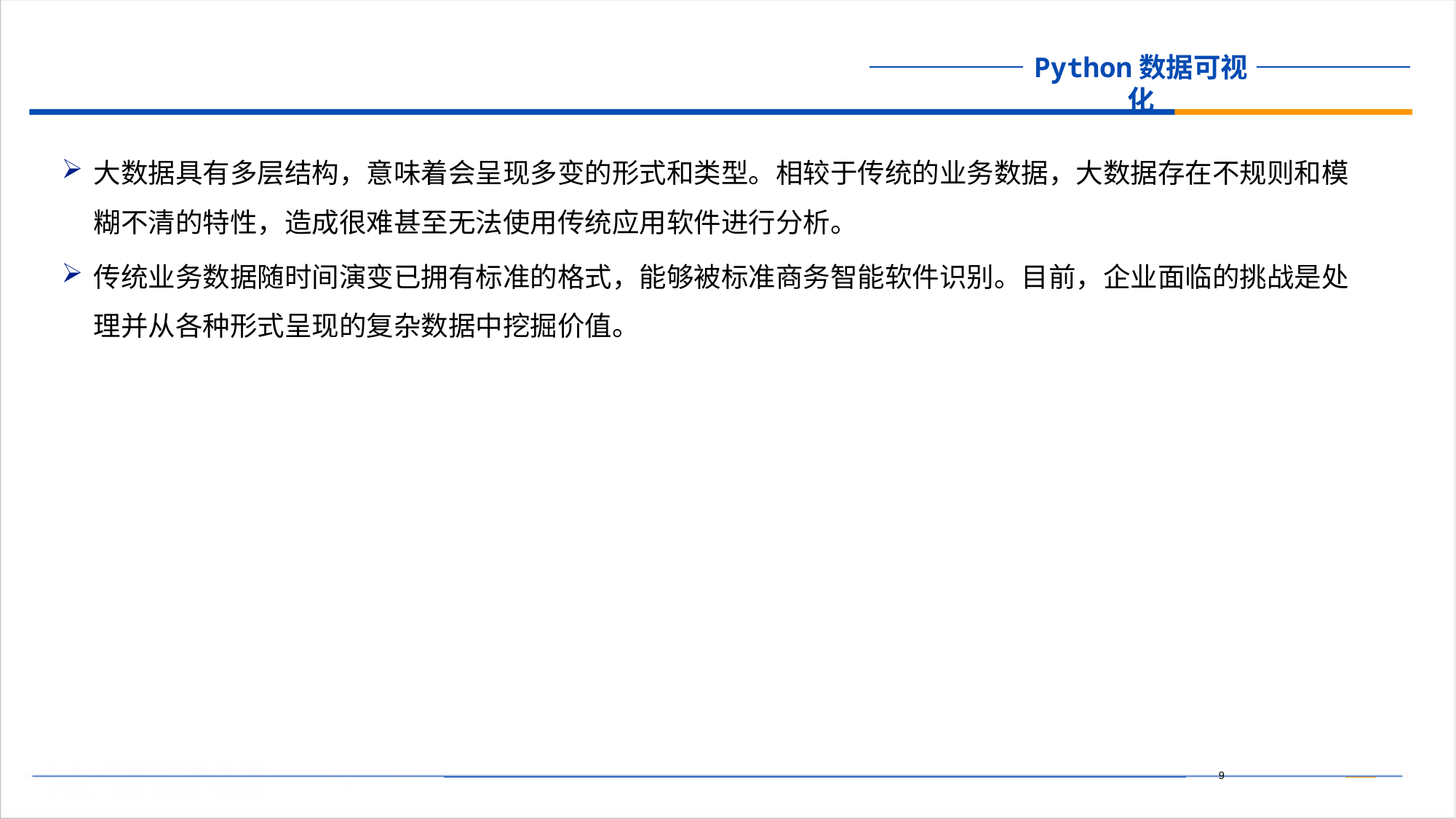

大数据具有多层结构，意味着会呈现多变的形式和类型。相较于传统的业务数据，大数据存在不规则和模糊不清的特性，造成很难甚至无法使用传统应用软件进行分析。
传统业务数据随时间演变已拥有标准的格式，能够被标准商务智能软件识别。目前，企业面临的挑战是处理并从各种形式呈现的复杂数据中挖掘价值。